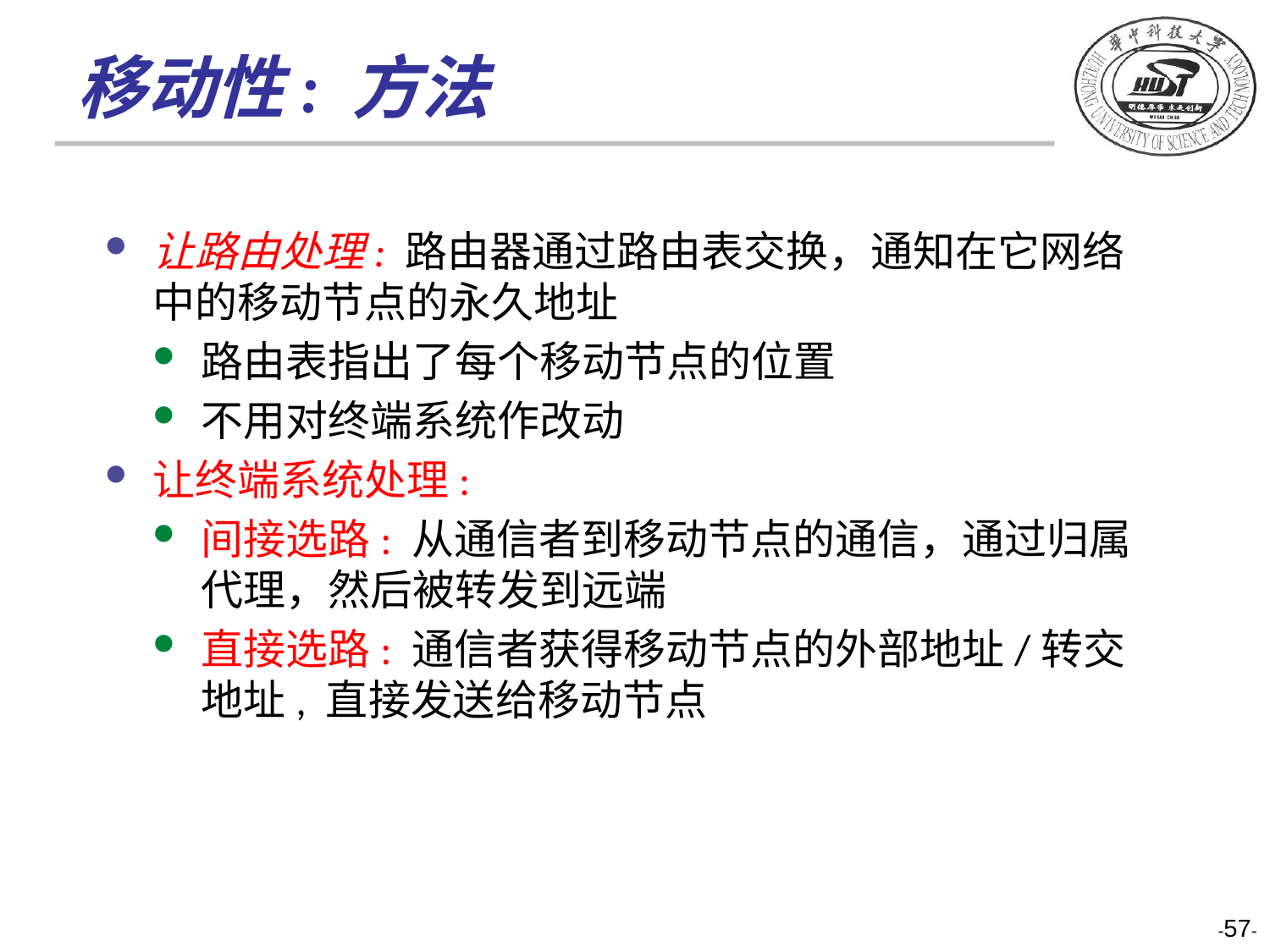

移动性: 方法
让路由处理: 路由器通过路由表交换，通知在它网络中的移动节点的永久地址
路由表指出了每个移动节点的位置
不用对终端系统作改动
让终端系统处理:
间接选路: 从通信者到移动节点的通信，通过归属代理，然后被转发到远端
直接选路: 通信者获得移动节点的外部地址/转交地址, 直接发送给移动节点
-57-